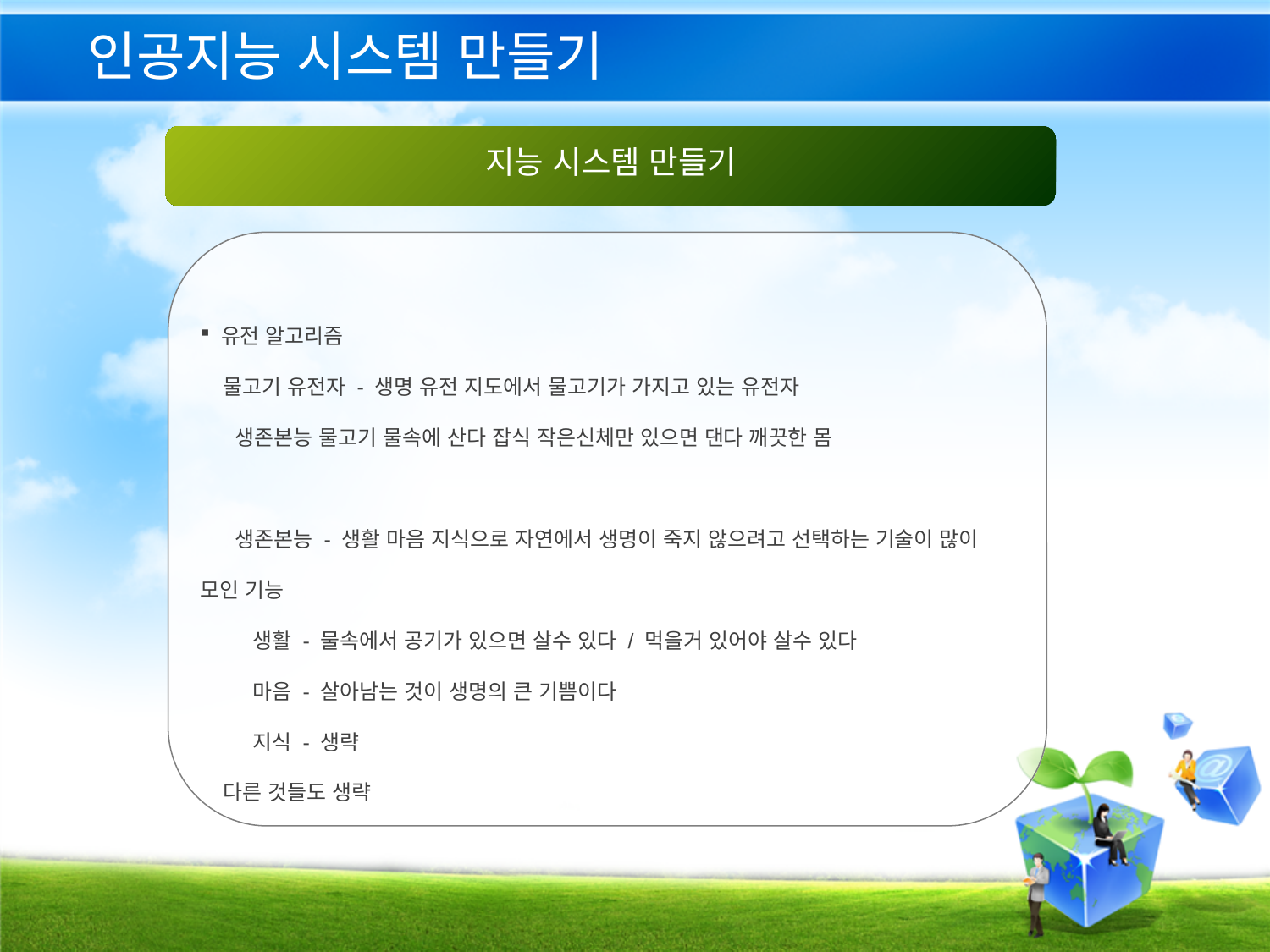

# 인공지능 시스템 만들기

지능 시스템 만들기

 유전 알고리즘
   물고기 유전자 - 생명 유전 지도에서 물고기가 가지고 있는 유전자
     생존본능 물고기 물속에 산다 잡식 작은신체만 있으면 댄다 깨끗한 몸

     생존본능 - 생활 마음 지식으로 자연에서 생명이 죽지 않으려고 선택하는 기술이 많이 모인 기능
        생활 - 물속에서 공기가 있으면 살수 있다 / 먹을거 있어야 살수 있다
        마음 - 살아남는 것이 생명의 큰 기쁨이다
        지식 - 생략
   다른 것들도 생략